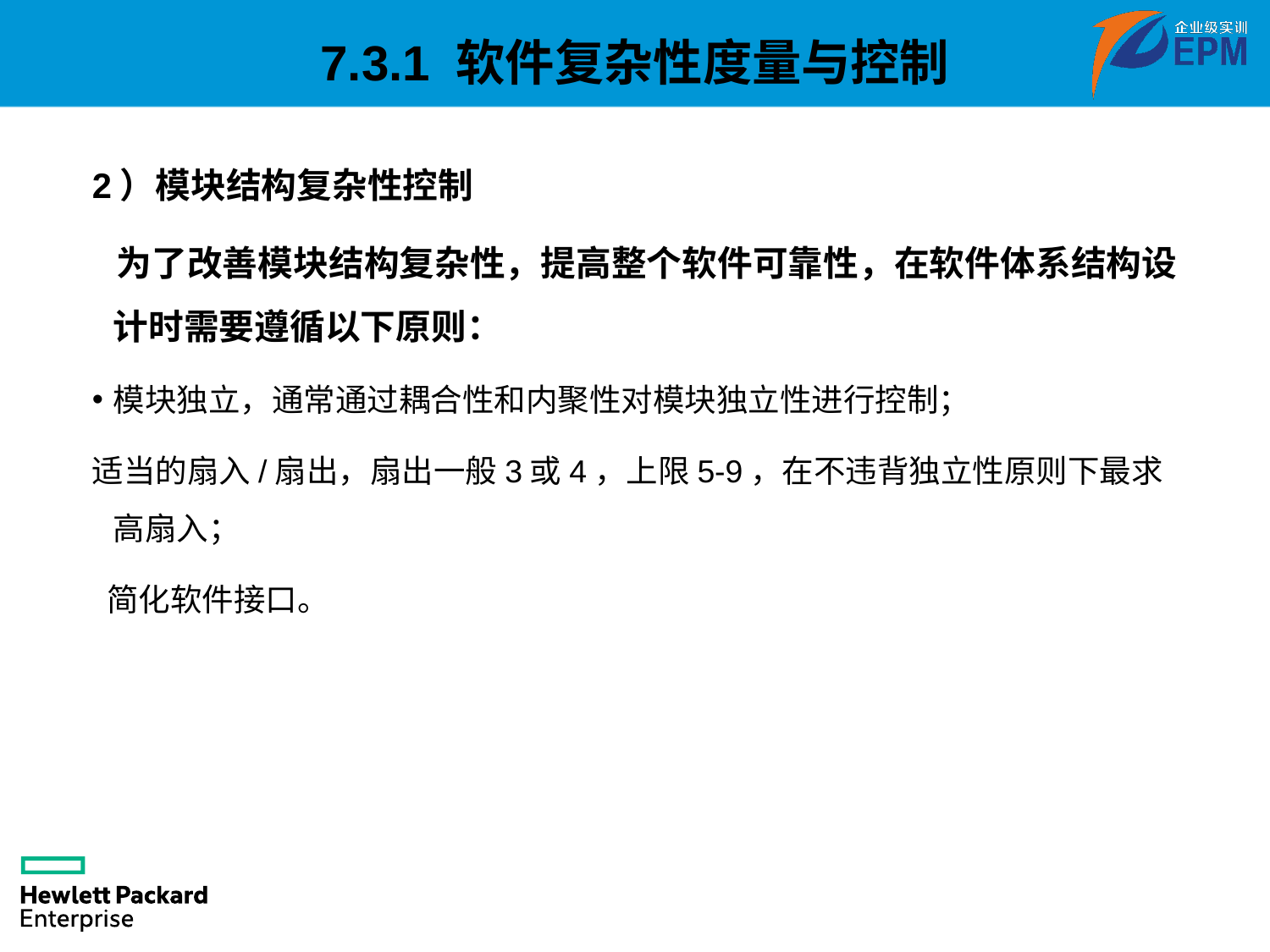

7.3.1 软件复杂性度量与控制
2）模块结构复杂性控制
  为了改善模块结构复杂性，提高整个软件可靠性，在软件体系结构设计时需要遵循以下原则：
模块独立，通常通过耦合性和内聚性对模块独立性进行控制；
适当的扇入/扇出，扇出一般3或4，上限5-9，在不违背独立性原则下最求高扇入；
 简化软件接口。